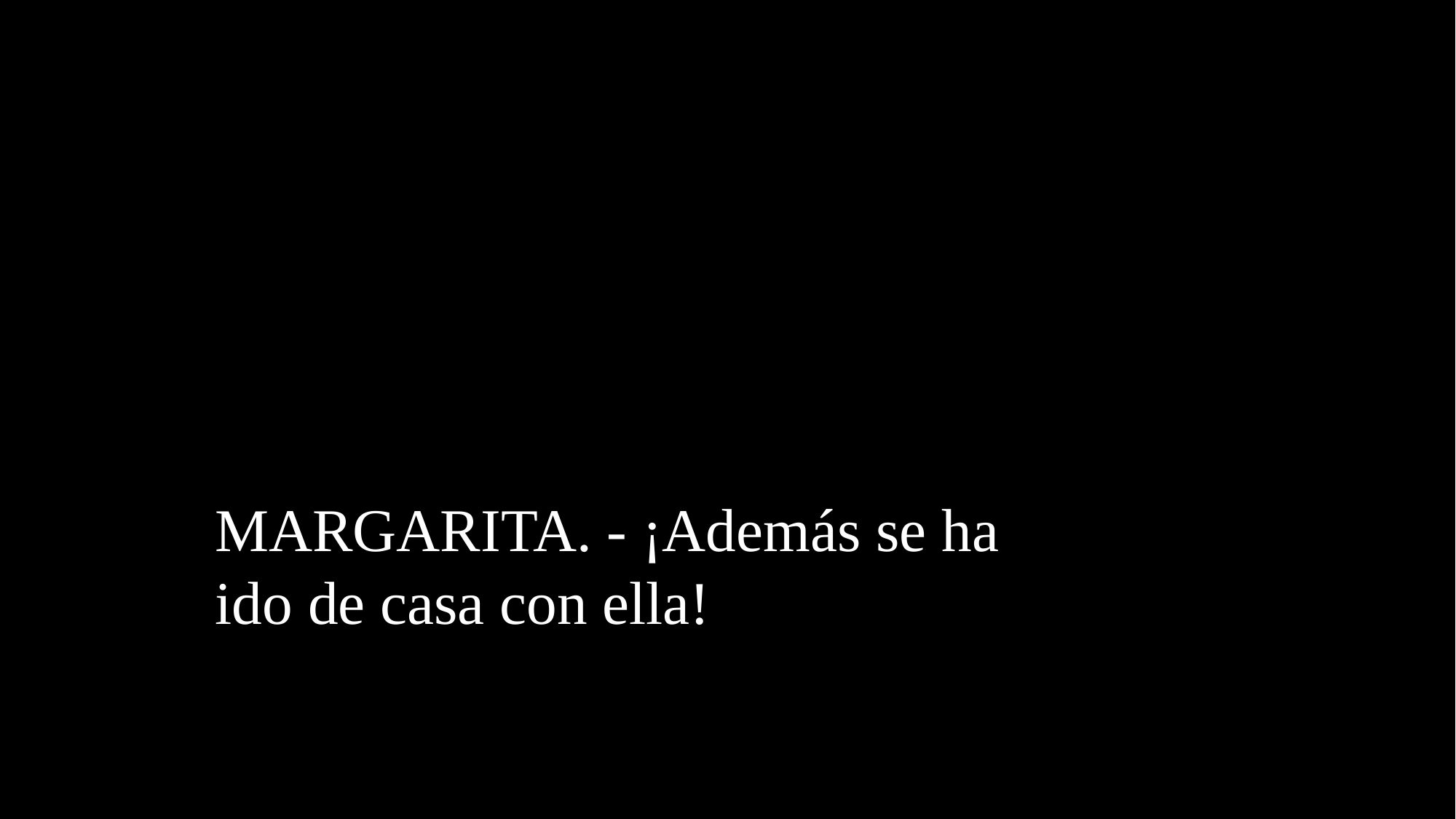

MARGARITA. - ¡Además se ha ido de casa con ella!

マルガリータ: それに、中人は家を出て行って、彼女と一緒にいるのですよ！